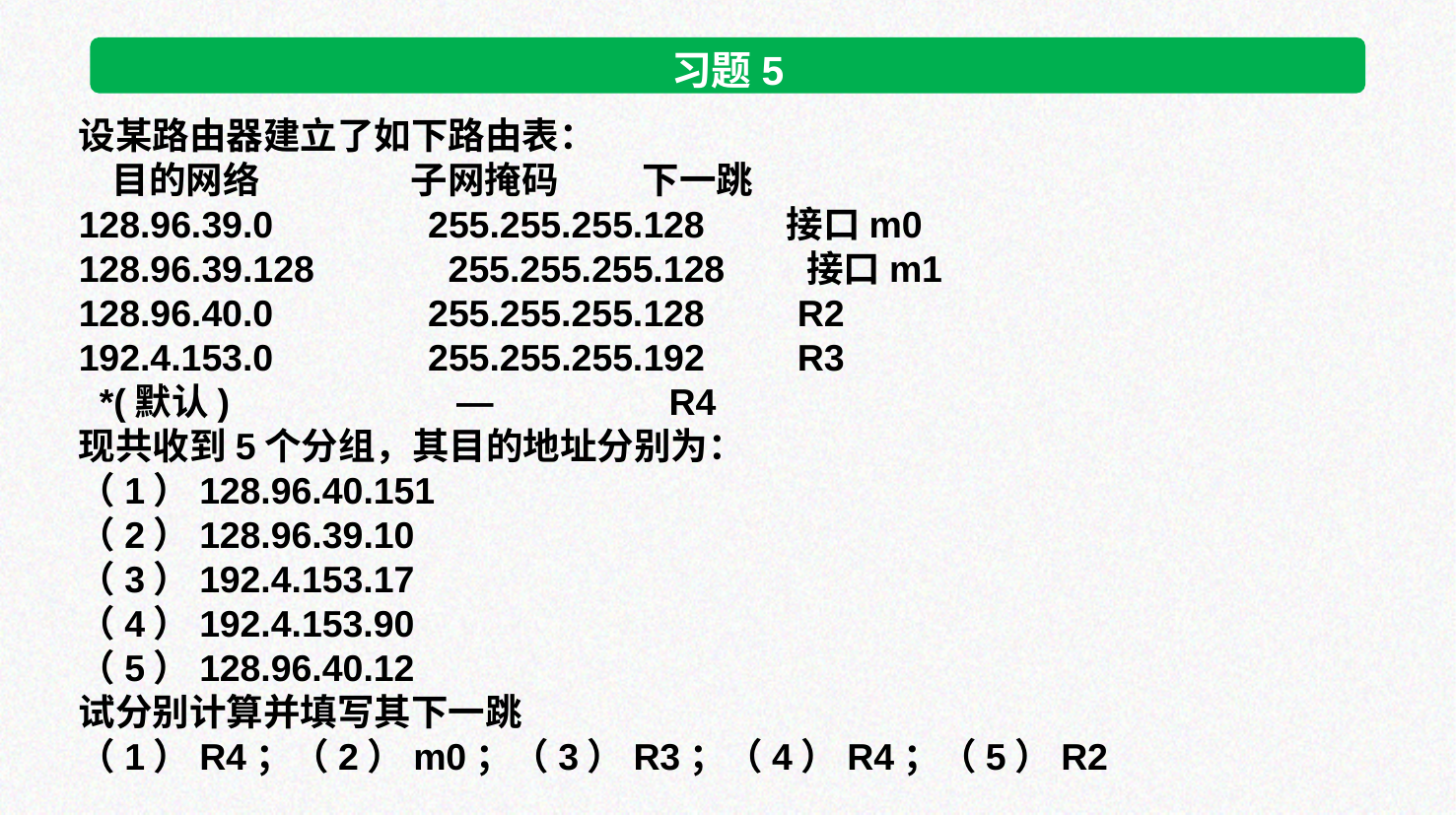

习题5

设某路由器建立了如下路由表：
    目的网络                  子网掩码          下一跳
128.96.39.0               255.255.255.128       接口m0
128.96.39.128             255.255.255.128       接口m1
128.96.40.0               255.255.255.128         R2
192.4.153.0               255.255.255.192         R3
  *(默认)                      —                 R4
现共收到5个分组，其目的地址分别为：
（1）128.96.40.151
（2）128.96.39.10
（3）192.4.153.17
（4）192.4.153.90
（5）128.96.40.12
试分别计算并填写其下一跳
（1）R4；（2）m0；（3）R3；（4）R4；（5）R2